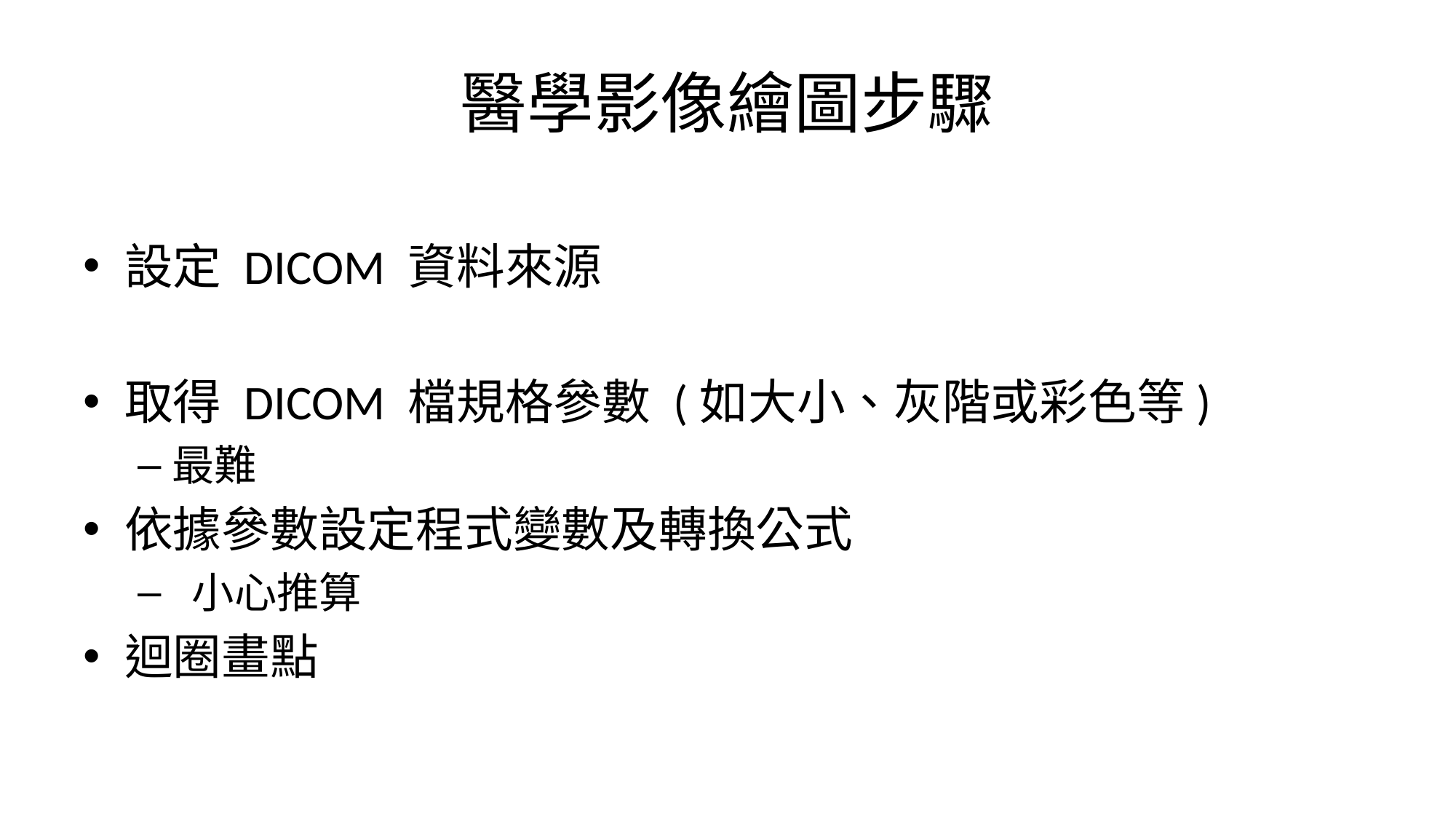

# 醫學影像繪圖步驟
設定 DICOM 資料來源

取得 DICOM 檔規格參數 (如大小、灰階或彩色等)
最難
依據參數設定程式變數及轉換公式
 小心推算
迴圈畫點